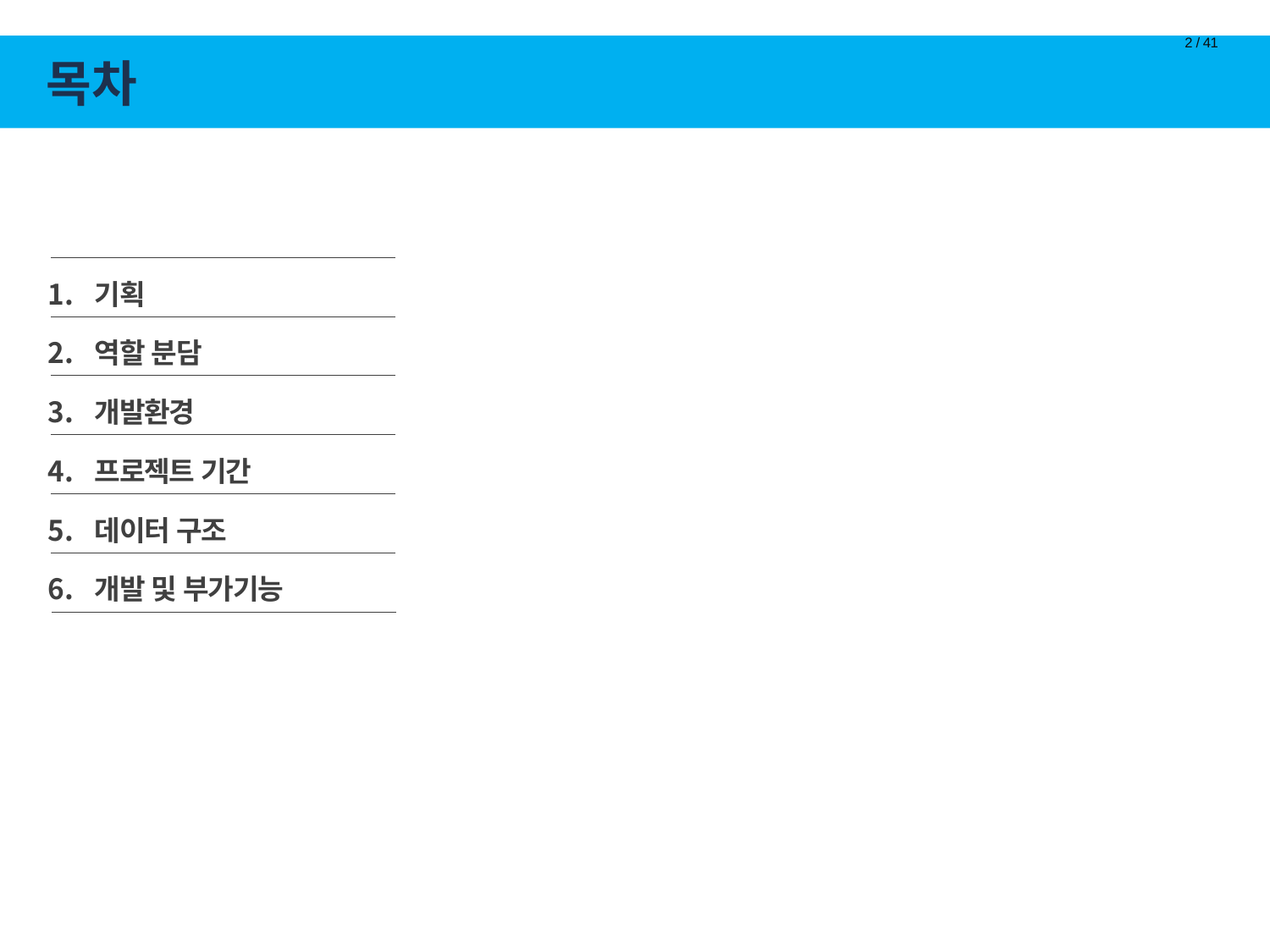

# 목차
2 / 41

기획
역할 분담
개발환경
프로젝트 기간
데이터 구조
개발 및 부가기능